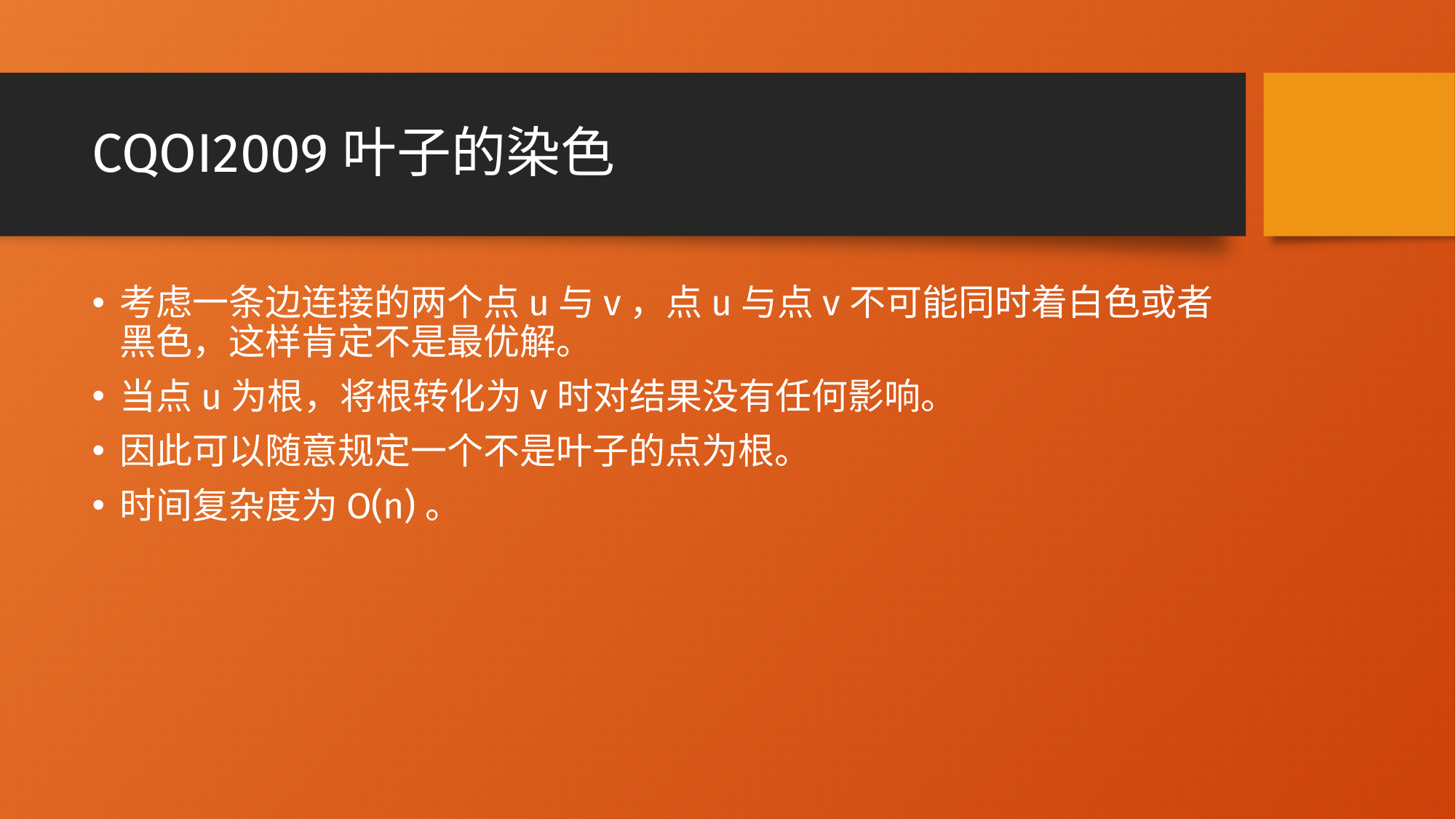

# CQOI2009叶子的染色
考虑一条边连接的两个点u与v，点u与点v不可能同时着白色或者黑色，这样肯定不是最优解。
当点u为根，将根转化为v时对结果没有任何影响。
因此可以随意规定一个不是叶子的点为根。
时间复杂度为O(n)。